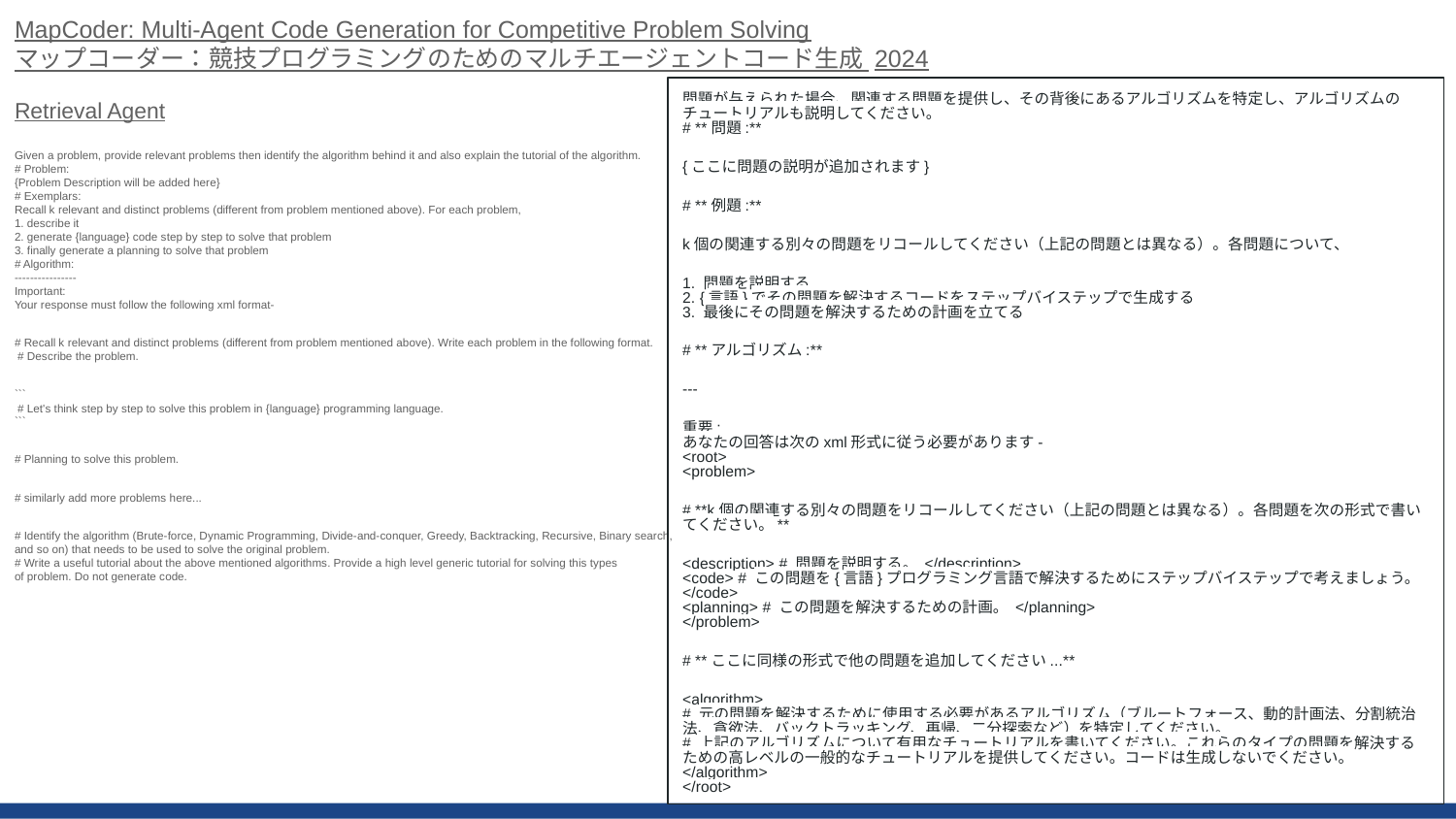

MapCoder: Multi-Agent Code Generation for Competitive Problem Solving
マップコーダー：競技プログラミングのためのマルチエージェントコード生成 2024
Retrieval Agent
Given a problem, provide relevant problems then identify the algorithm behind it and also explain the tutorial of the algorithm.
# Problem:
{Problem Description will be added here}
# Exemplars:
Recall k relevant and distinct problems (different from problem mentioned above). For each problem,
1. describe it
2. generate {language} code step by step to solve that problem
3. finally generate a planning to solve that problem
# Algorithm:
----------------
Important:
Your response must follow the following xml format-
# Recall k relevant and distinct problems (different from problem mentioned above). Write each problem in the following format. # Describe the problem.
```
 # Let's think step by step to solve this problem in {language} programming language.
```
# Planning to solve this problem.
# similarly add more problems here...
# Identify the algorithm (Brute-force, Dynamic Programming, Divide-and-conquer, Greedy, Backtracking, Recursive, Binary search, and so on) that needs to be used to solve the original problem. # Write a useful tutorial about the above mentioned algorithms. Provide a high level generic tutorial for solving this types of problem. Do not generate code.
問題が与えられた場合、関連する問題を提供し、その背後にあるアルゴリズムを特定し、アルゴリズムのチュートリアルも説明してください。
# **問題:**
{ここに問題の説明が追加されます}
# **例題:**
k個の関連する別々の問題をリコールしてください（上記の問題とは異なる）。各問題について、
1. 問題を説明する
2. {言語}でその問題を解決するコードをステップバイステップで生成する
3. 最後にその問題を解決するための計画を立てる
# **アルゴリズム:**
---
重要:
あなたの回答は次のxml形式に従う必要があります-
<root>
<problem>
# **k個の関連する別々の問題をリコールしてください（上記の問題とは異なる）。各問題を次の形式で書いてください。**
<description> # 問題を説明する。 </description>
<code> # この問題を{言語}プログラミング言語で解決するためにステップバイステップで考えましょう。 </code>
<planning> # この問題を解決するための計画。 </planning>
</problem>
# **ここに同様の形式で他の問題を追加してください...**
<algorithm>
# 元の問題を解決するために使用する必要があるアルゴリズム（ブルートフォース、動的計画法、分割統治法、貪欲法、バックトラッキング、再帰、二分探索など）を特定してください。
# 上記のアルゴリズムについて有用なチュートリアルを書いてください。これらのタイプの問題を解決するための高レベルの一般的なチュートリアルを提供してください。コードは生成しないでください。
</algorithm>
</root>